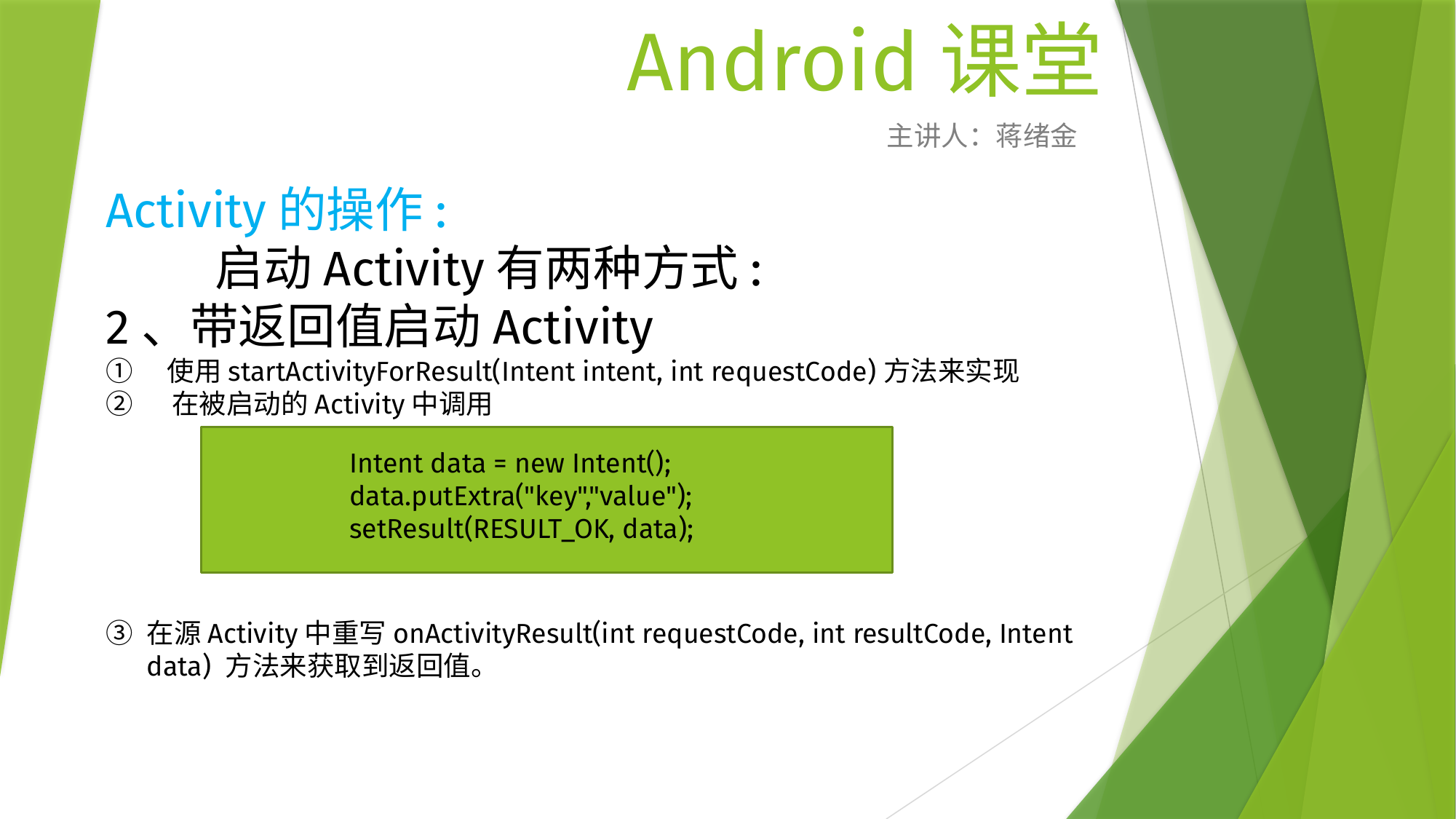

# Android课堂
主讲人：蒋绪金
Activity的操作:
	启动Activity有两种方式:
2、带返回值启动Activity
使用startActivityForResult(Intent intent, int requestCode)方法来实现
   在被启动的Activity中调用

在源Activity中重写onActivityResult(int requestCode, int resultCode, Intent data) 方法来获取到返回值。

	Intent data = new Intent();
	data.putExtra("key","value");
	setResult(RESULT_OK, data);